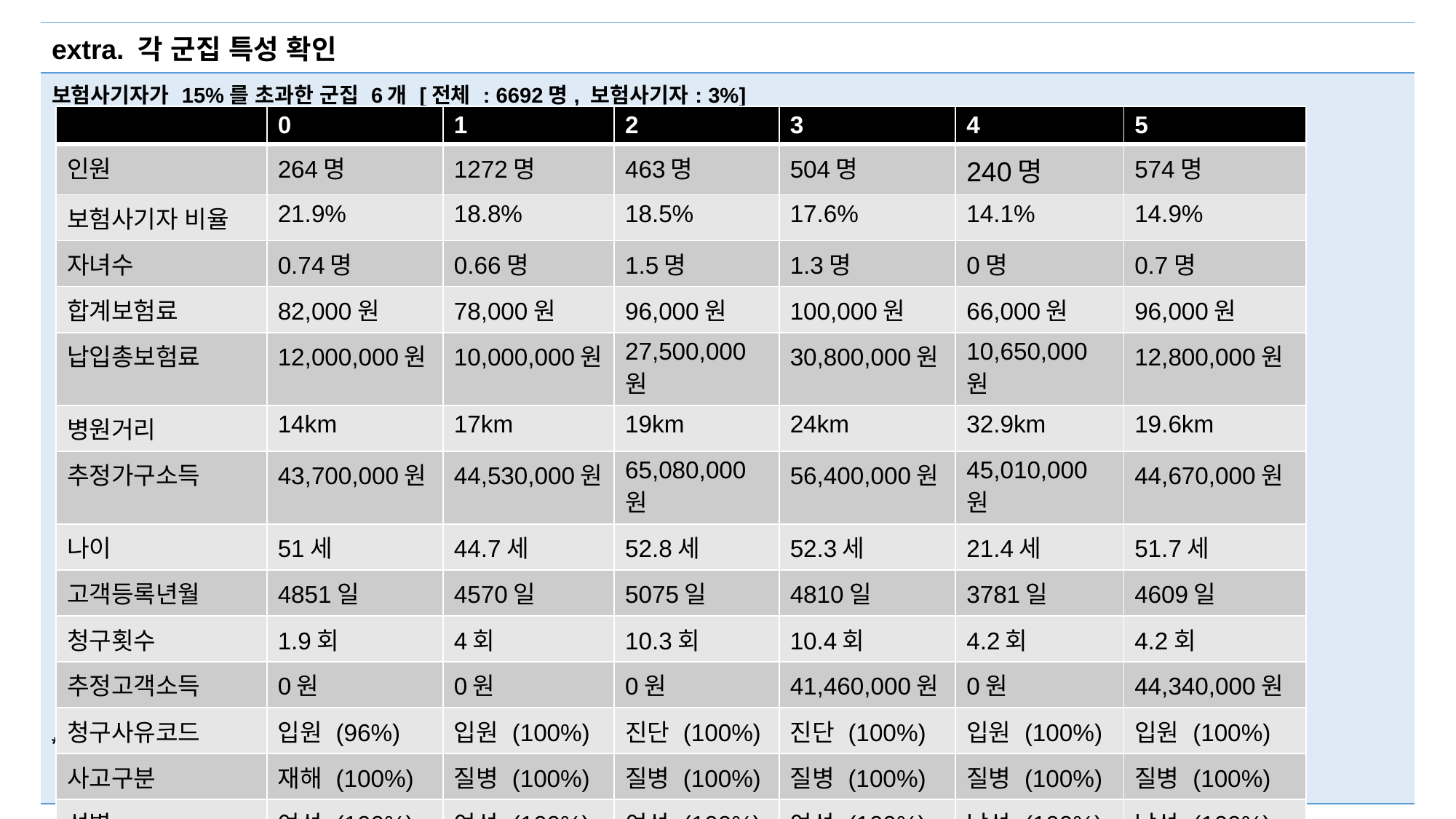

| extra. 각 군집 특성 확인 |
| --- |
| 보험사기자가 15%를 초과한 군집 6개 [전체 : 6692명, 보험사기자: 3%] \* 소득이나 보험료같은 금액은 중위값, 나머지는 평균값 적용. |
|  | 0 | 1 | 2 | 3 | 4 | 5 |
| --- | --- | --- | --- | --- | --- | --- |
| 인원 | 264명 | 1272명 | 463명 | 504명 | 240명 | 574명 |
| 보험사기자 비율 | 21.9% | 18.8% | 18.5% | 17.6% | 14.1% | 14.9% |
| 자녀수 | 0.74명 | 0.66명 | 1.5명 | 1.3명 | 0명 | 0.7명 |
| 합계보험료 | 82,000원 | 78,000원 | 96,000원 | 100,000원 | 66,000원 | 96,000원 |
| 납입총보험료 | 12,000,000원 | 10,000,000원 | 27,500,000원 | 30,800,000원 | 10,650,000원 | 12,800,000원 |
| 병원거리 | 14km | 17km | 19km | 24km | 32.9km | 19.6km |
| 추정가구소득 | 43,700,000원 | 44,530,000원 | 65,080,000원 | 56,400,000원 | 45,010,000원 | 44,670,000원 |
| 나이 | 51세 | 44.7세 | 52.8세 | 52.3세 | 21.4세 | 51.7세 |
| 고객등록년월 | 4851일 | 4570일 | 5075일 | 4810일 | 3781일 | 4609일 |
| 청구횟수 | 1.9회 | 4회 | 10.3회 | 10.4회 | 4.2회 | 4.2회 |
| 추정고객소득 | 0원 | 0원 | 0원 | 41,460,000원 | 0원 | 44,340,000원 |
| 청구사유코드 | 입원 (96%) | 입원 (100%) | 진단 (100%) | 진단 (100%) | 입원 (100%) | 입원 (100%) |
| 사고구분 | 재해 (100%) | 질병 (100%) | 질병 (100%) | 질병 (100%) | 질병 (100%) | 질병 (100%) |
| 성별 | 여성 (100%) | 여성 (100%) | 여성 (100%) | 여성 (100%) | 남성 (100%) | 남성 (100%) |